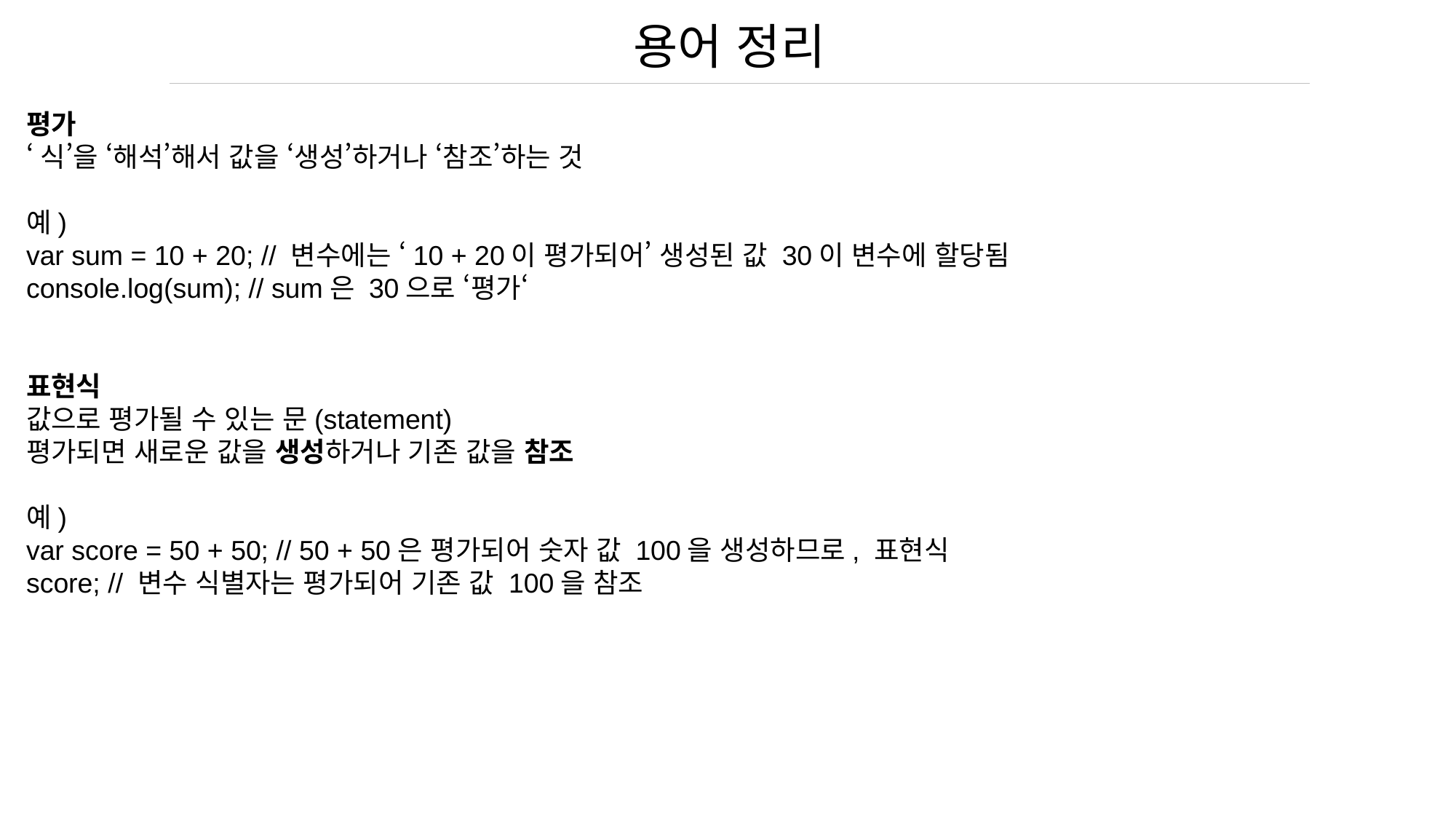

용어 정리
평가
‘식’을 ‘해석’해서 값을 ‘생성’하거나 ‘참조’하는 것

예)
var sum = 10 + 20; // 변수에는 ‘10 + 20이 평가되어’ 생성된 값 30이 변수에 할당됨
console.log(sum); // sum은 30으로 ‘평가‘

표현식
값으로 평가될 수 있는 문(statement)
평가되면 새로운 값을 생성하거나 기존 값을 참조

예)
var score = 50 + 50; // 50 + 50은 평가되어 숫자 값 100을 생성하므로, 표현식
score; // 변수 식별자는 평가되어 기존 값 100을 참조